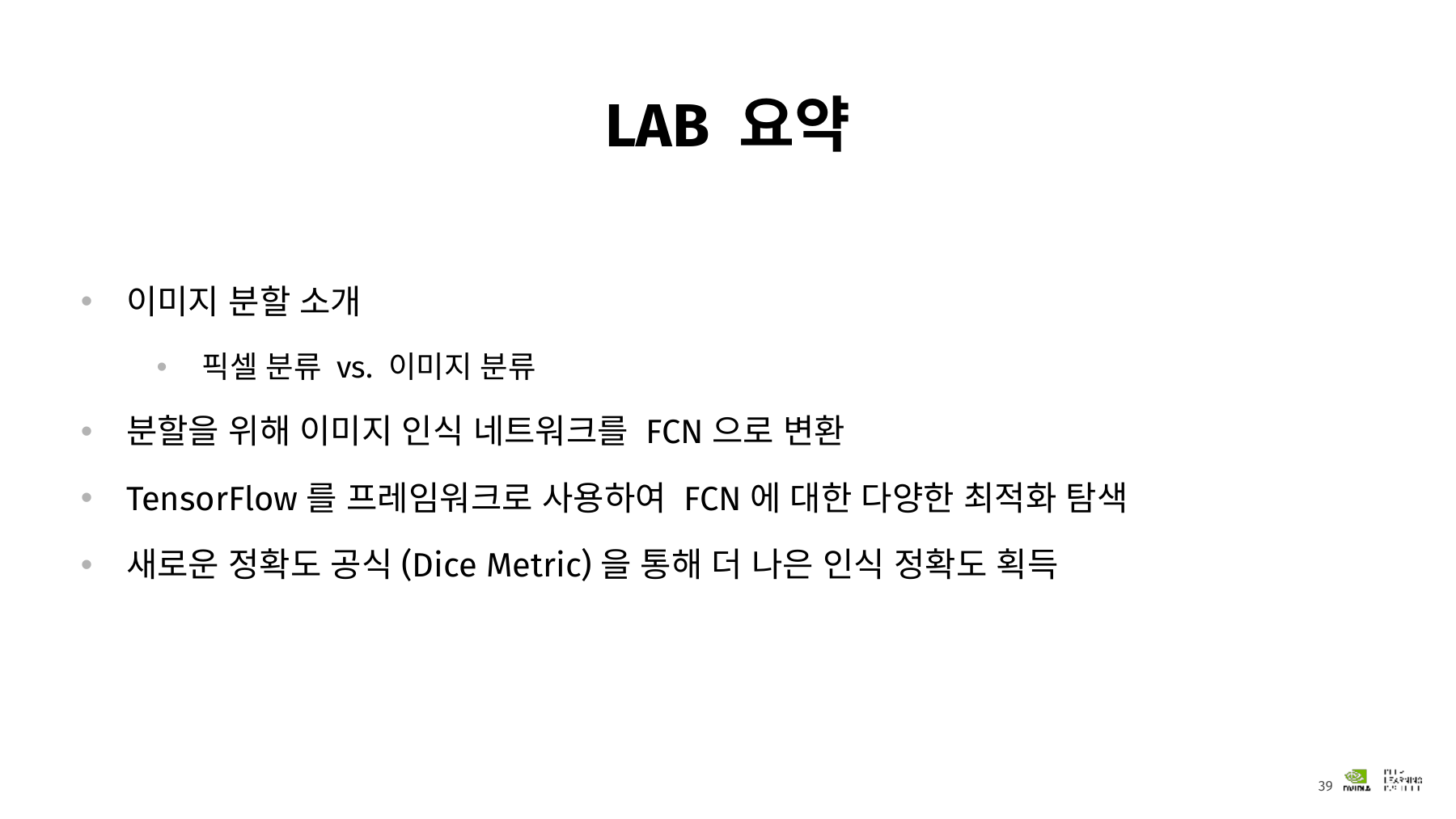

# LAB 요약
이미지 분할 소개
픽셀 분류 vs. 이미지 분류
분할을 위해 이미지 인식 네트워크를 FCN으로 변환
TensorFlow를 프레임워크로 사용하여 FCN에 대한 다양한 최적화 탐색
새로운 정확도 공식(Dice Metric)을 통해 더 나은 인식 정확도 획득